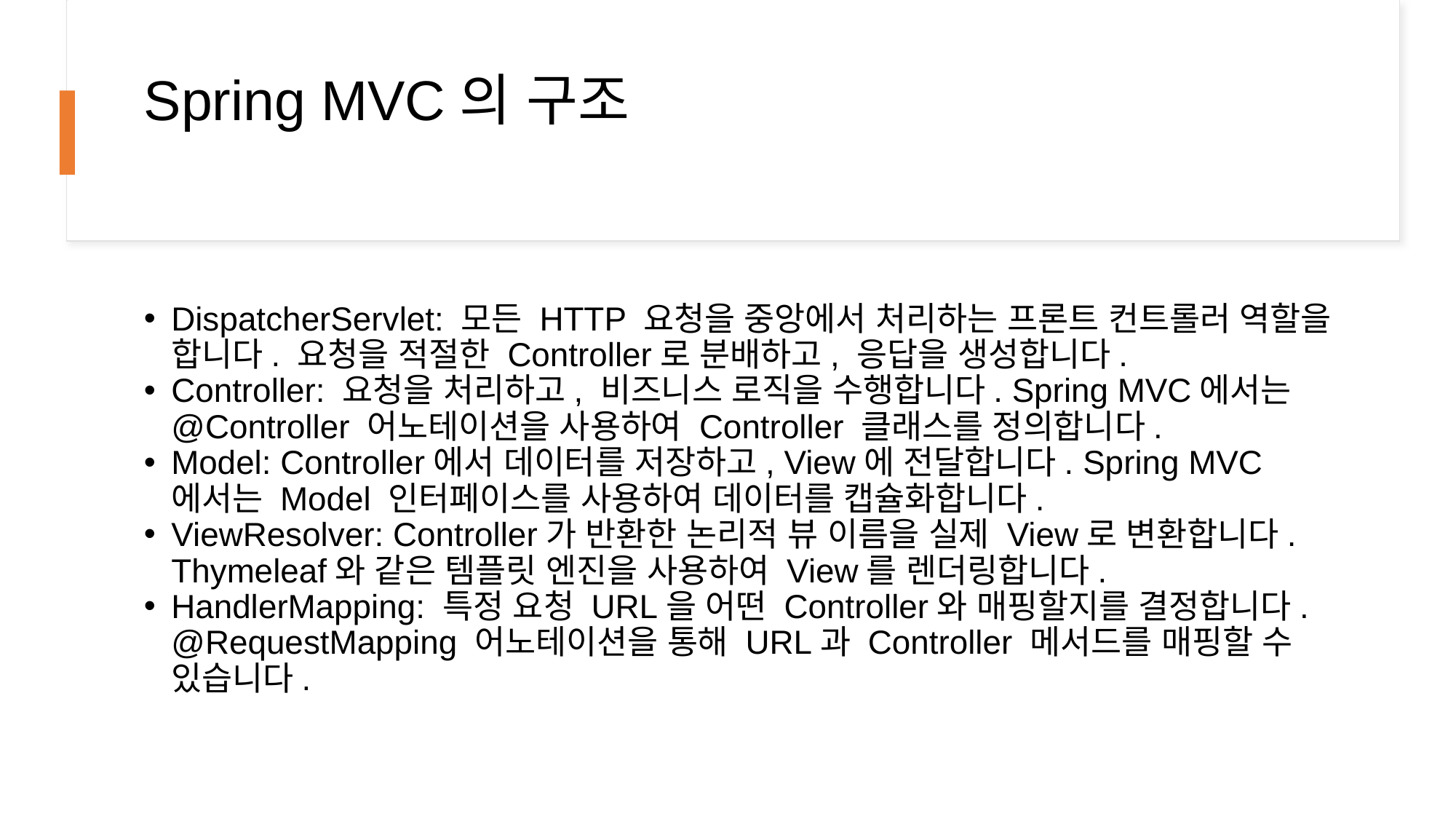

# Spring MVC의 구조

DispatcherServlet: 모든 HTTP 요청을 중앙에서 처리하는 프론트 컨트롤러 역할을 합니다. 요청을 적절한 Controller로 분배하고, 응답을 생성합니다.
Controller: 요청을 처리하고, 비즈니스 로직을 수행합니다. Spring MVC에서는 @Controller 어노테이션을 사용하여 Controller 클래스를 정의합니다.
Model: Controller에서 데이터를 저장하고, View에 전달합니다. Spring MVC에서는 Model 인터페이스를 사용하여 데이터를 캡슐화합니다.
ViewResolver: Controller가 반환한 논리적 뷰 이름을 실제 View로 변환합니다. Thymeleaf와 같은 템플릿 엔진을 사용하여 View를 렌더링합니다.
HandlerMapping: 특정 요청 URL을 어떤 Controller와 매핑할지를 결정합니다. @RequestMapping 어노테이션을 통해 URL과 Controller 메서드를 매핑할 수 있습니다.